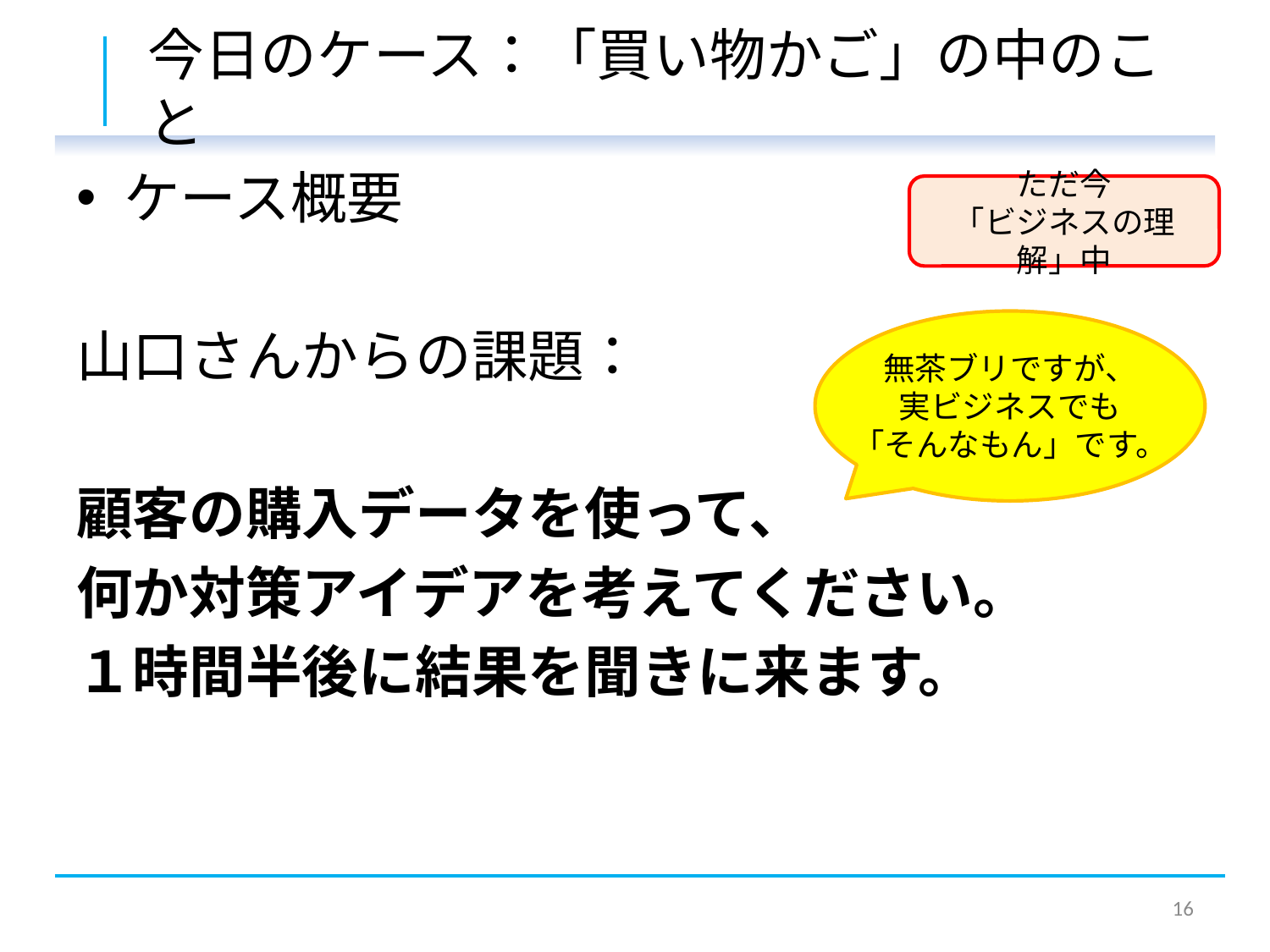

# 今日のケース：「買い物かご」の中のこと
ケース概要

山口さんからの課題：

顧客の購入データを使って、
何か対策アイデアを考えてください。
１時間半後に結果を聞きに来ます。

ただ今
「ビジネスの理解」中
無茶ブリですが、
実ビジネスでも
「そんなもん」です。
16